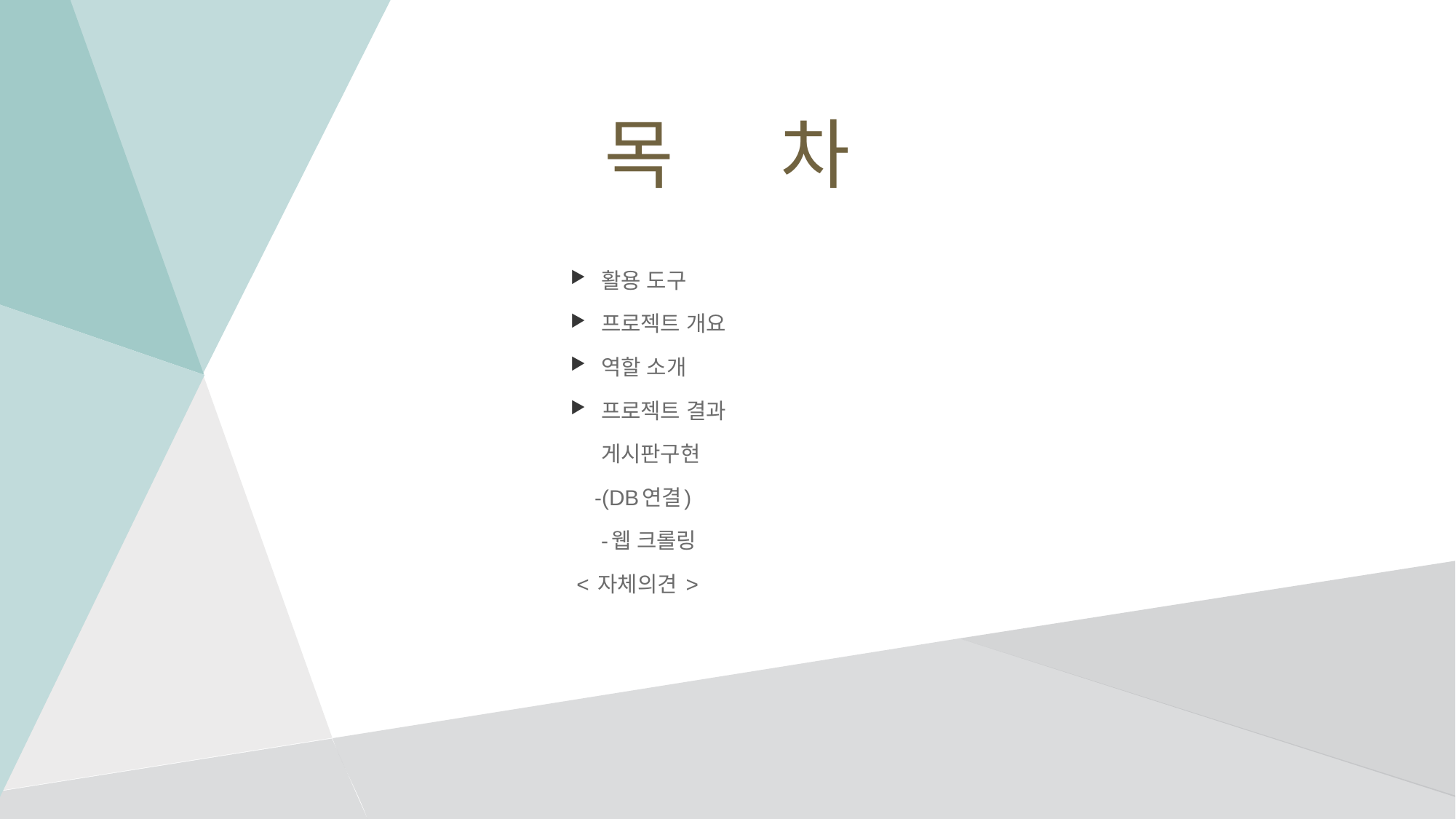

# 목     차
활용 도구
프로젝트 개요
역할 소개
프로젝트 결과
	게시판구현
    -(DB연결)
	-웹 크롤링
 < 자체의견 >